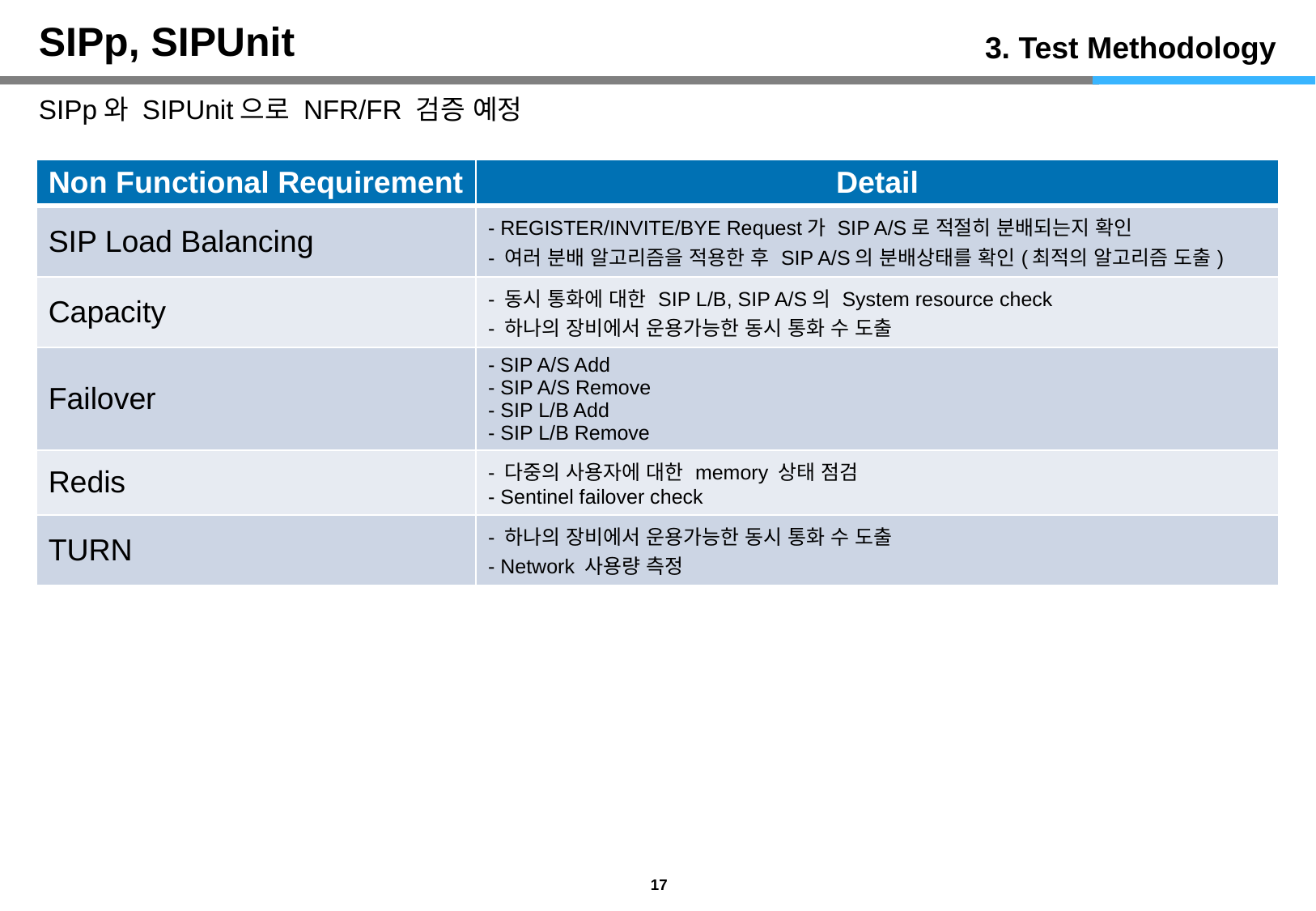

# SIPp, SIPUnit
3. Test Methodology
SIPp와 SIPUnit으로 NFR/FR 검증 예정
| Non Functional Requirement | Detail |
| --- | --- |
| SIP Load Balancing | - REGISTER/INVITE/BYE Request가 SIP A/S로 적절히 분배되는지 확인 - 여러 분배 알고리즘을 적용한 후 SIP A/S의 분배상태를 확인(최적의 알고리즘 도출) |
| Capacity | - 동시 통화에 대한 SIP L/B, SIP A/S의 System resource check - 하나의 장비에서 운용가능한 동시 통화 수 도출 |
| Failover | - SIP A/S Add - SIP A/S Remove - SIP L/B Add - SIP L/B Remove |
| Redis | - 다중의 사용자에 대한 memory 상태 점검 - Sentinel failover check |
| TURN | - 하나의 장비에서 운용가능한 동시 통화 수 도출 - Network 사용량 측정 |